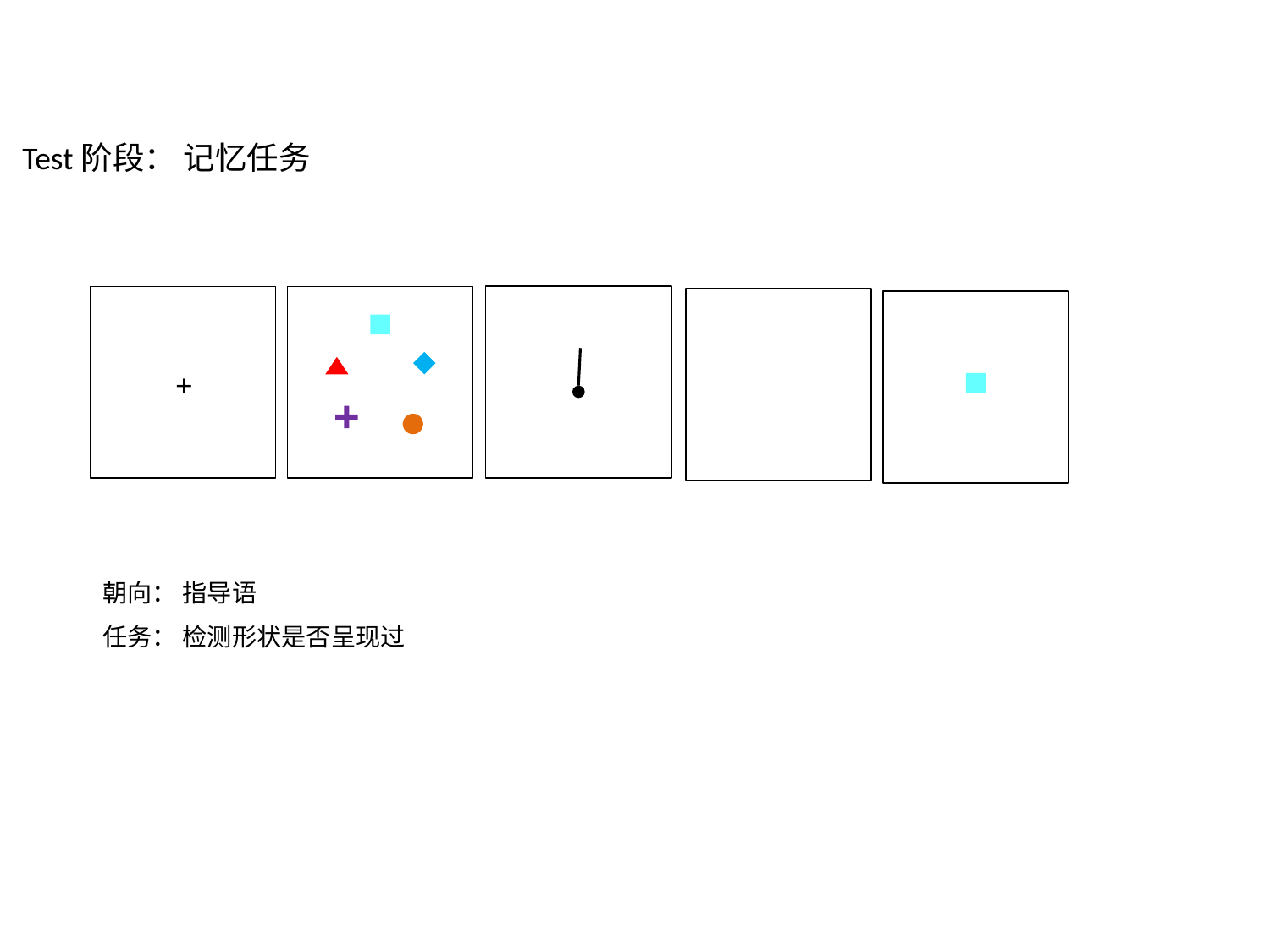

Test阶段： 记忆任务

+

朝向： 指导语
任务： 检测形状是否呈现过